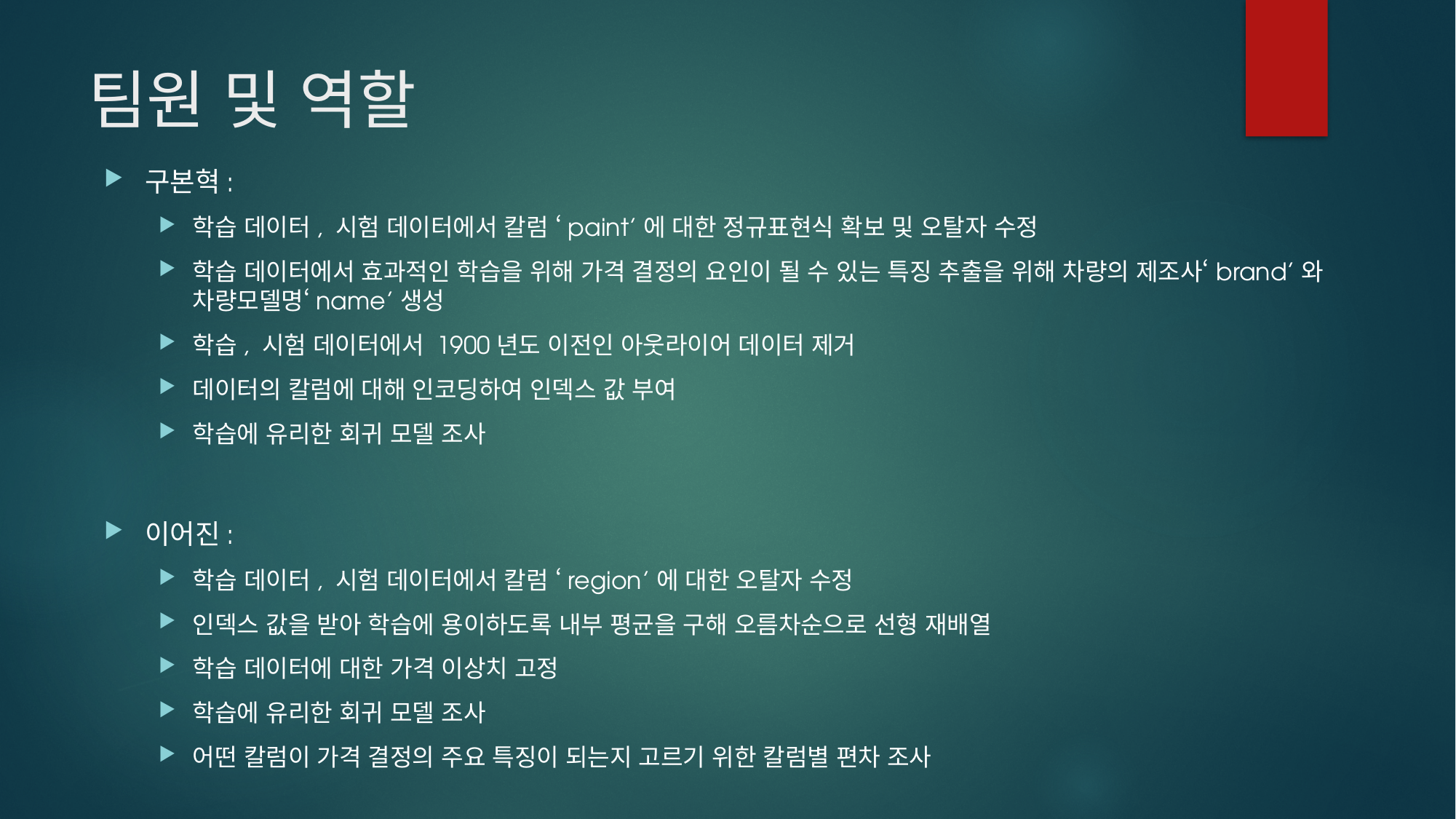

# 팀원 및 역할
구본혁:
학습 데이터, 시험 데이터에서 칼럼 ‘paint’에 대한 정규표현식 확보 및 오탈자 수정
학습 데이터에서 효과적인 학습을 위해 가격 결정의 요인이 될 수 있는 특징 추출을 위해 차량의 제조사‘brand’와 차량모델명‘name’생성
학습, 시험 데이터에서 1900년도 이전인 아웃라이어 데이터 제거
데이터의 칼럼에 대해 인코딩하여 인덱스 값 부여
학습에 유리한 회귀 모델 조사

이어진:
학습 데이터, 시험 데이터에서 칼럼 ‘region’에 대한 오탈자 수정
인덱스 값을 받아 학습에 용이하도록 내부 평균을 구해 오름차순으로 선형 재배열
학습 데이터에 대한 가격 이상치 고정
학습에 유리한 회귀 모델 조사
어떤 칼럼이 가격 결정의 주요 특징이 되는지 고르기 위한 칼럼별 편차 조사